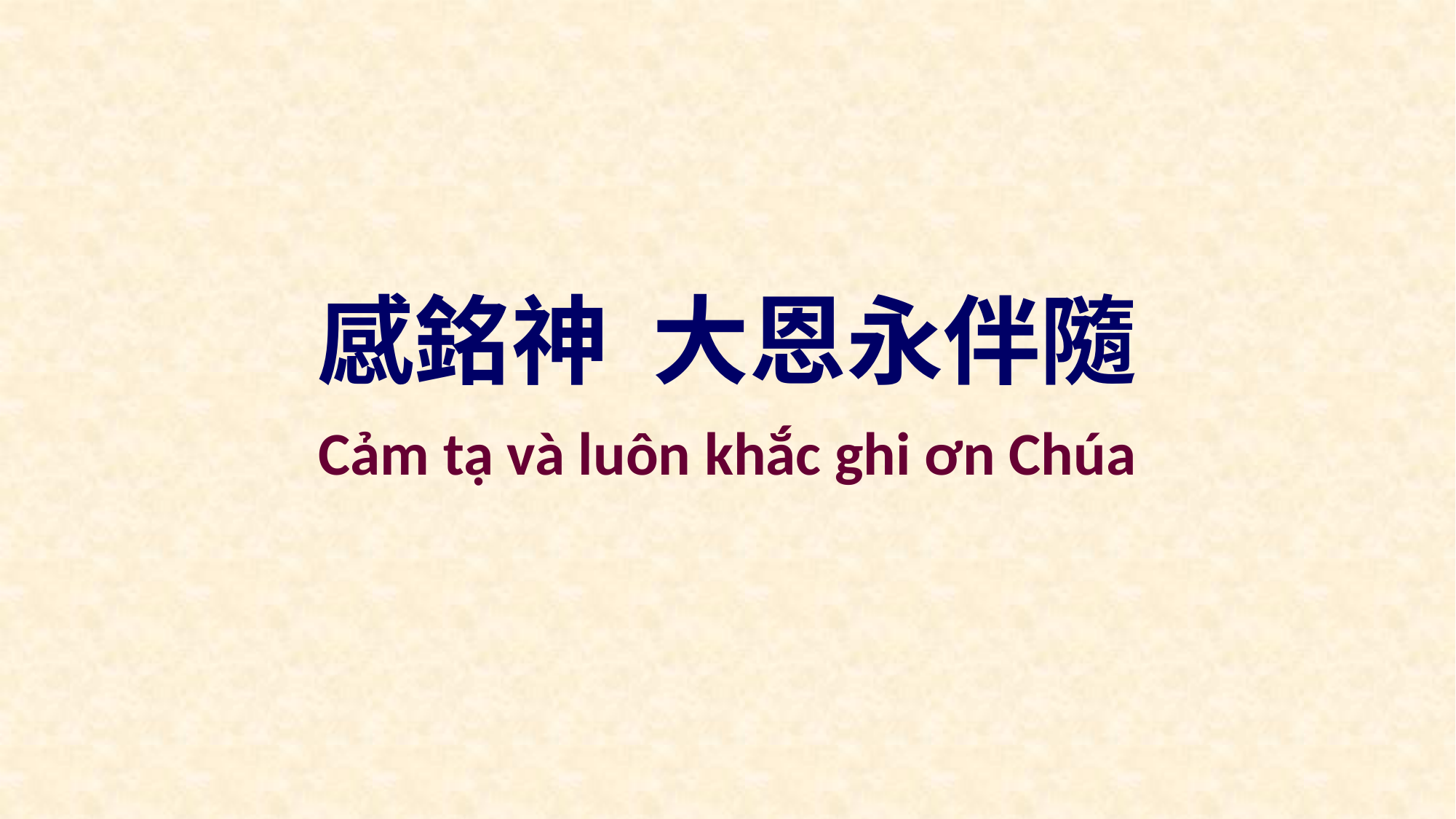

感銘神  大恩永伴隨
Cảm tạ và luôn khắc ghi ơn Chúa